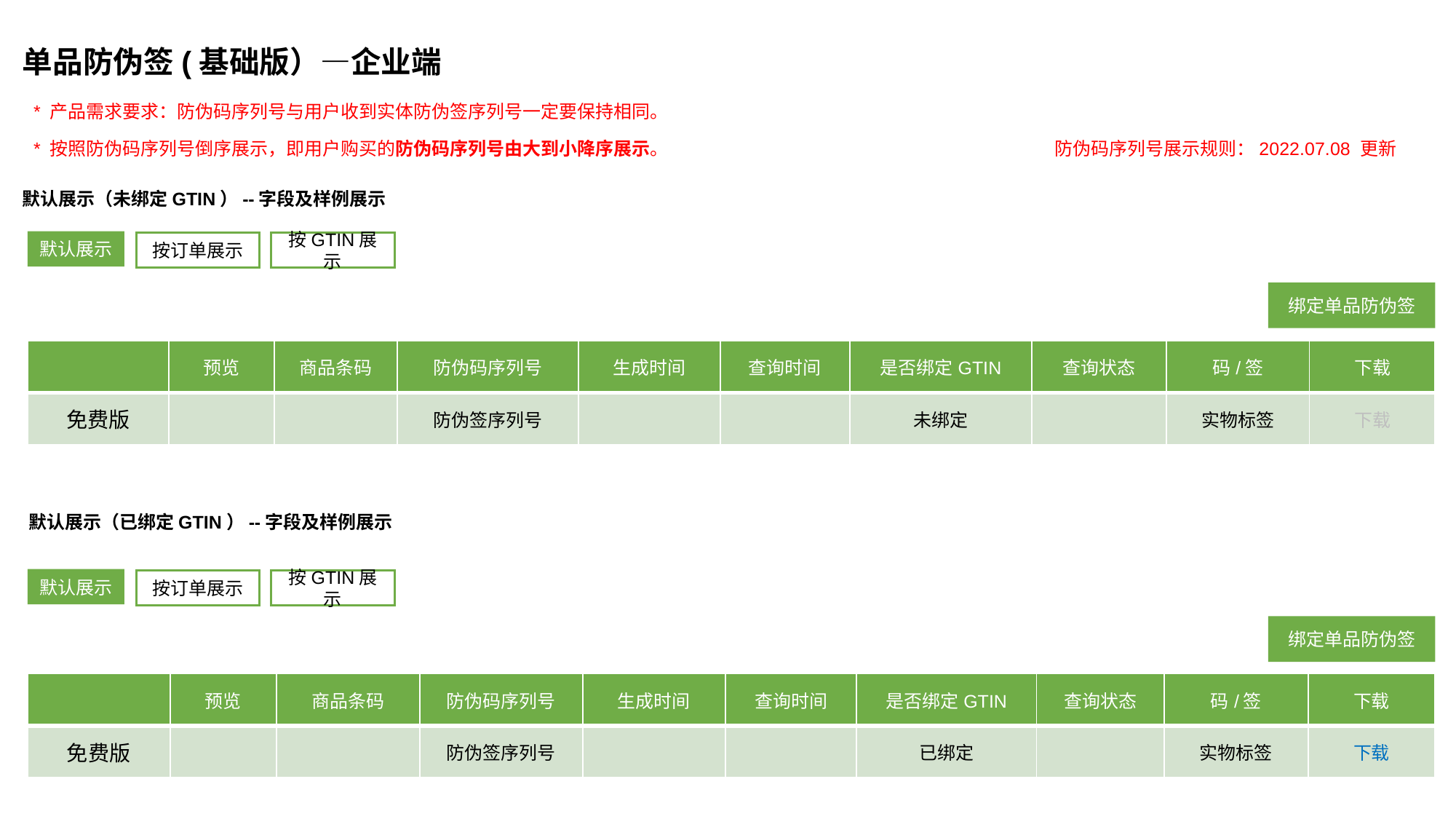

单品防伪签(基础版）—企业端
* 产品需求要求：防伪码序列号与用户收到实体防伪签序列号一定要保持相同。
* 按照防伪码序列号倒序展示，即用户购买的防伪码序列号由大到小降序展示。
防伪码序列号展示规则：2022.07.08 更新
默认展示（未绑定GTIN）--字段及样例展示
默认展示
按订单展示
按GTIN展示
绑定单品防伪签
|  | 预览 | 商品条码 | 防伪码序列号 | 生成时间 | 查询时间 | 是否绑定GTIN | 查询状态 | 码/签 | 下载 |
| --- | --- | --- | --- | --- | --- | --- | --- | --- | --- |
| 免费版 |  |  | 防伪签序列号 |  |  | 未绑定 |  | 实物标签 | 下载 |
默认展示（已绑定GTIN）--字段及样例展示
默认展示
按订单展示
按GTIN展示
绑定单品防伪签
|  | 预览 | 商品条码 | 防伪码序列号 | 生成时间 | 查询时间 | 是否绑定GTIN | 查询状态 | 码/签 | 下载 |
| --- | --- | --- | --- | --- | --- | --- | --- | --- | --- |
| 免费版 |  |  | 防伪签序列号 |  |  | 已绑定 |  | 实物标签 | 下载 |